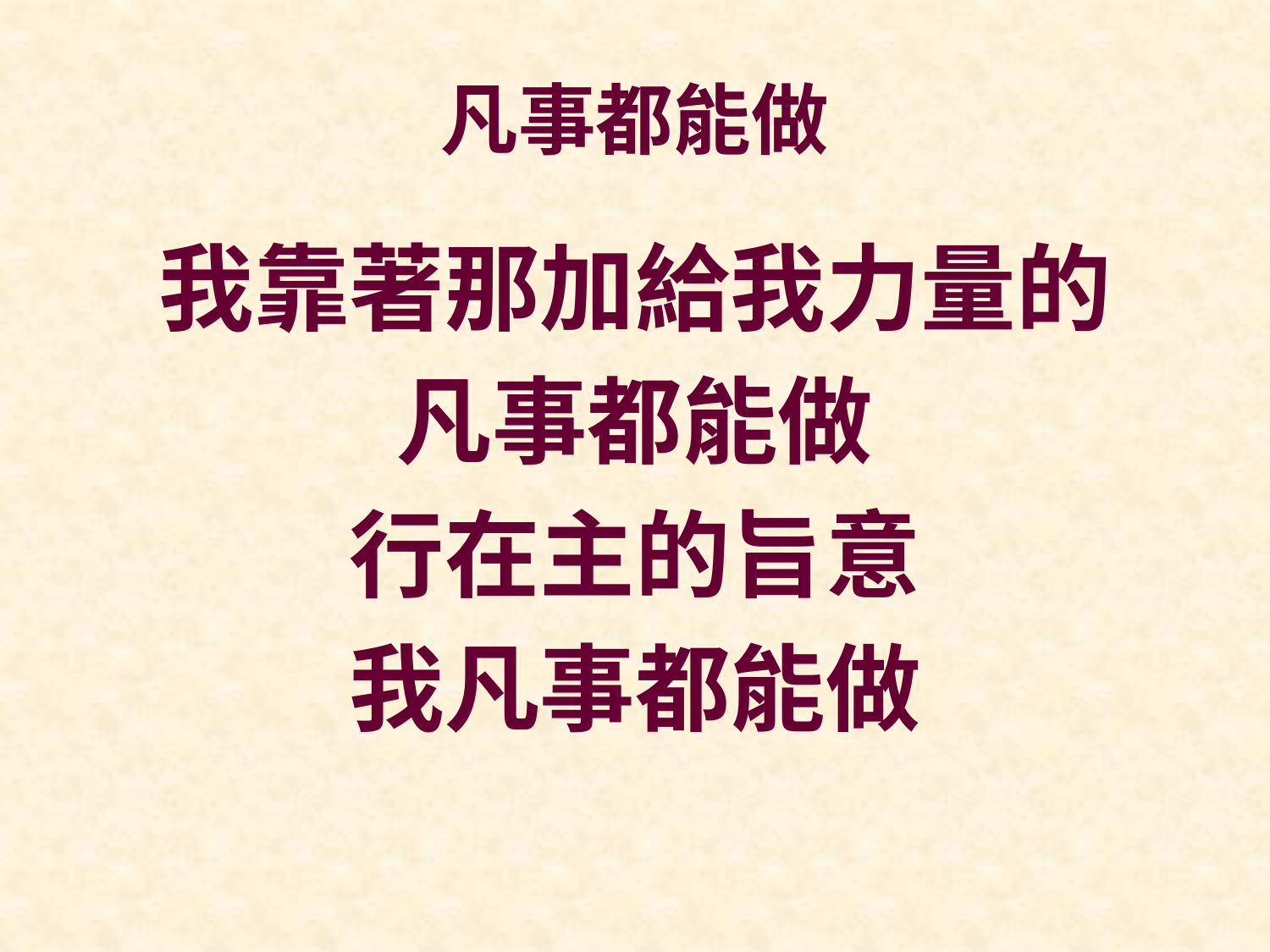

# 凡事都能做
我靠著那加給我力量的
凡事都能做
行在主的旨意
我凡事都能做